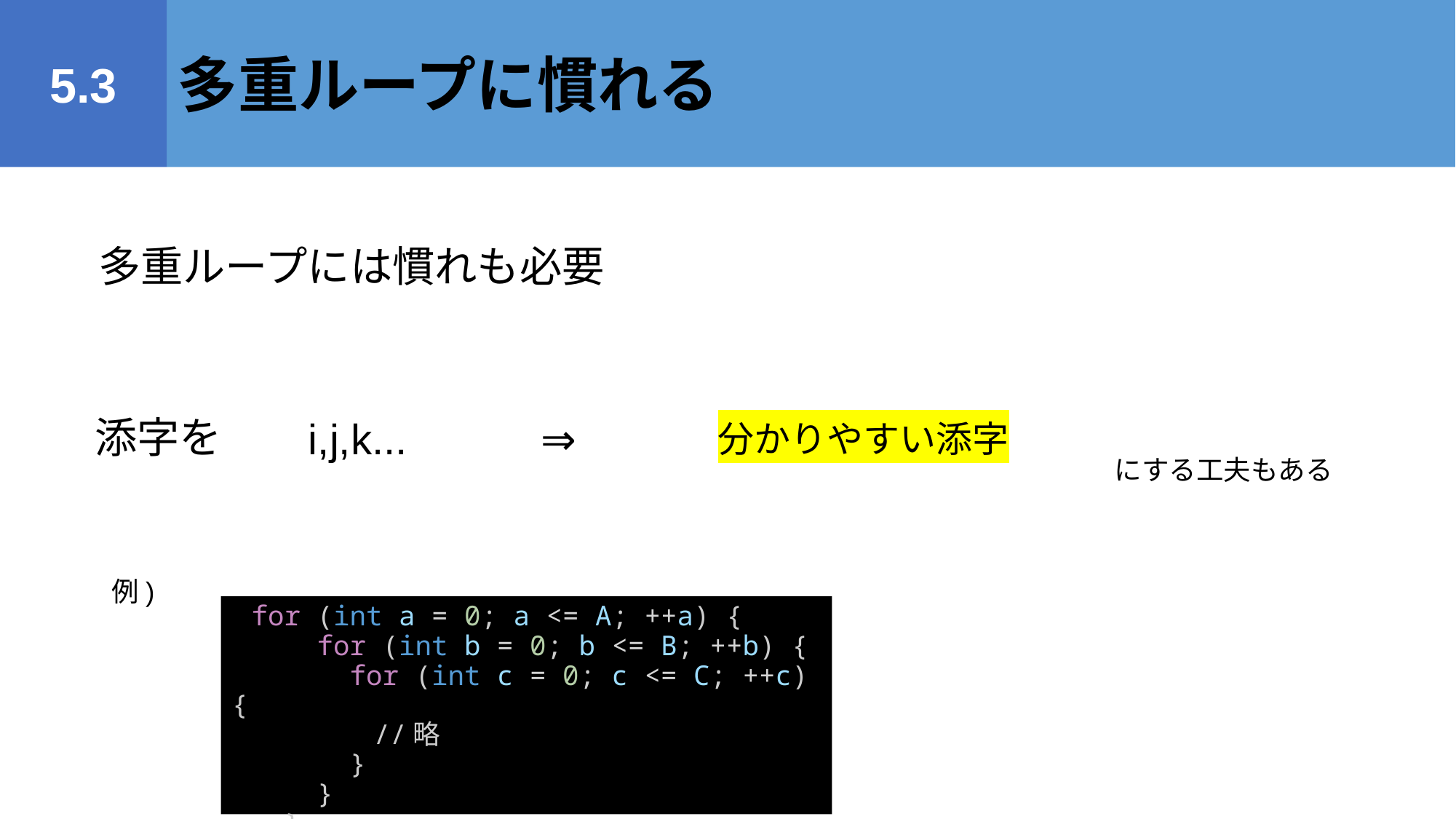

5.3
多重ループに慣れる
多重ループには慣れも必要
添字を
i,j,k...
⇒
分かりやすい添字
にする工夫もある
例)
for (int a = 0; a <= A; ++a) {
    for (int b = 0; b <= B; ++b) {
      for (int c = 0; c <= C; ++c) {
	  //略
      }
    }
  }